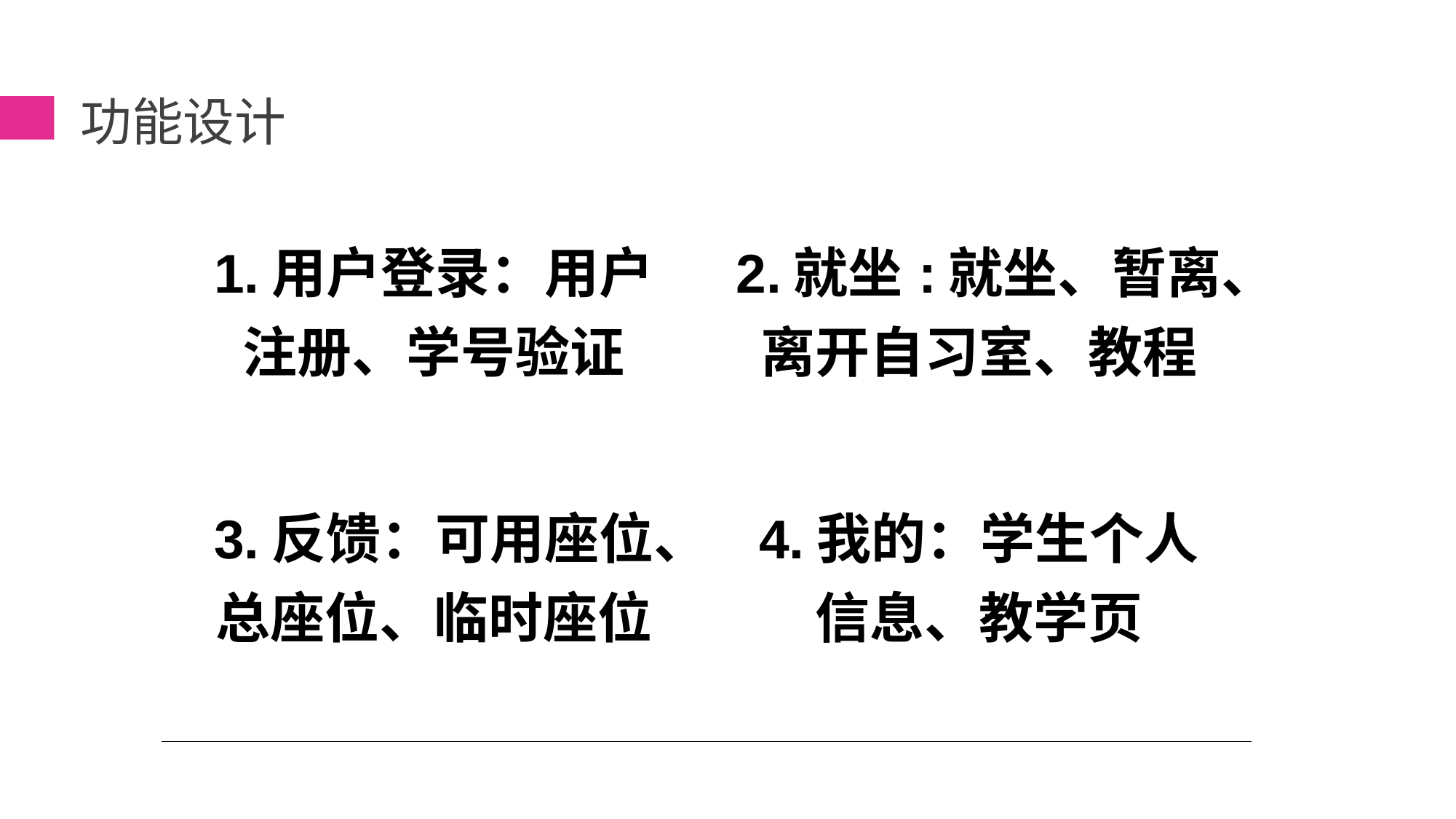

# 功能设计
| 1.用户登录：用户注册、学号验证 | 2.就坐:就坐、暂离、离开自习室、教程 |
| --- | --- |
| 3.反馈：可用座位、总座位、临时座位 | 4.我的：学生个人信息、教学页 |